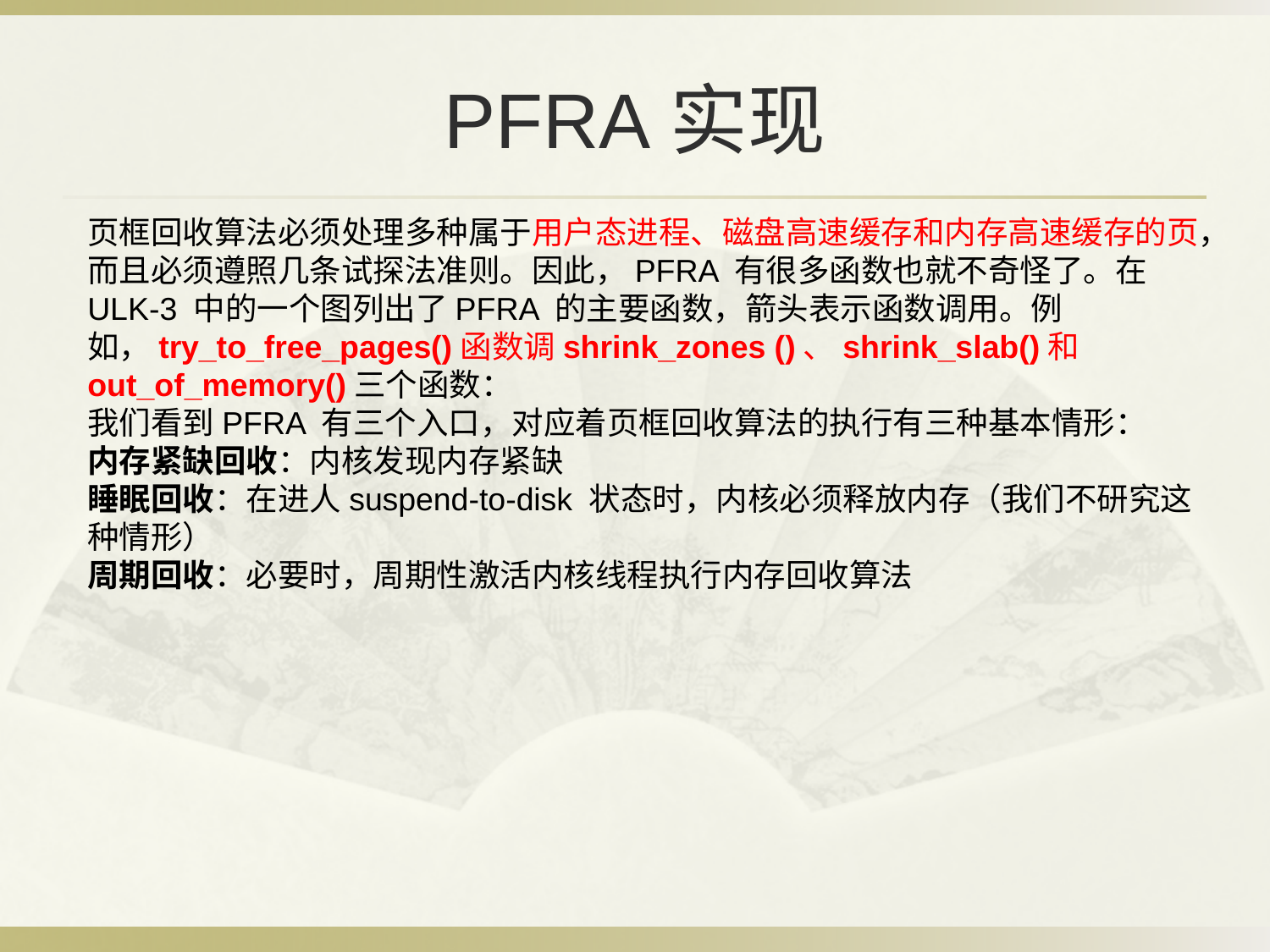

BBAAD9C20180234D78810CEA56E0B6D0E2B9B20918E83B70A6D98F34B1082BBC3B4CB53861613B0222C92008C846A8EC6DF921DA91D02BB11B4DC25E387E20DC24F5093D372C66F764BF29976F2244E727F1E0367CA8D314A8D6A1982F006CC8D8F62991BE0
# PFRA实现
页框回收算法必须处理多种属于用户态进程、磁盘高速缓存和内存高速缓存的页，而且必须遵照几条试探法准则。因此，PFRA 有很多函数也就不奇怪了。在ULK-3 中的一个图列出了PFRA 的主要函数，箭头表示函数调用。例如，try_to_free_pages()函数调shrink_zones ()、shrink_slab()和out_of_memory()三个函数：
我们看到PFRA 有三个入口，对应着页框回收算法的执行有三种基本情形：
内存紧缺回收：内核发现内存紧缺
睡眠回收：在进人suspend-to-disk 状态时，内核必须释放内存（我们不研究这种情形）
周期回收：必要时，周期性激活内核线程执行内存回收算法